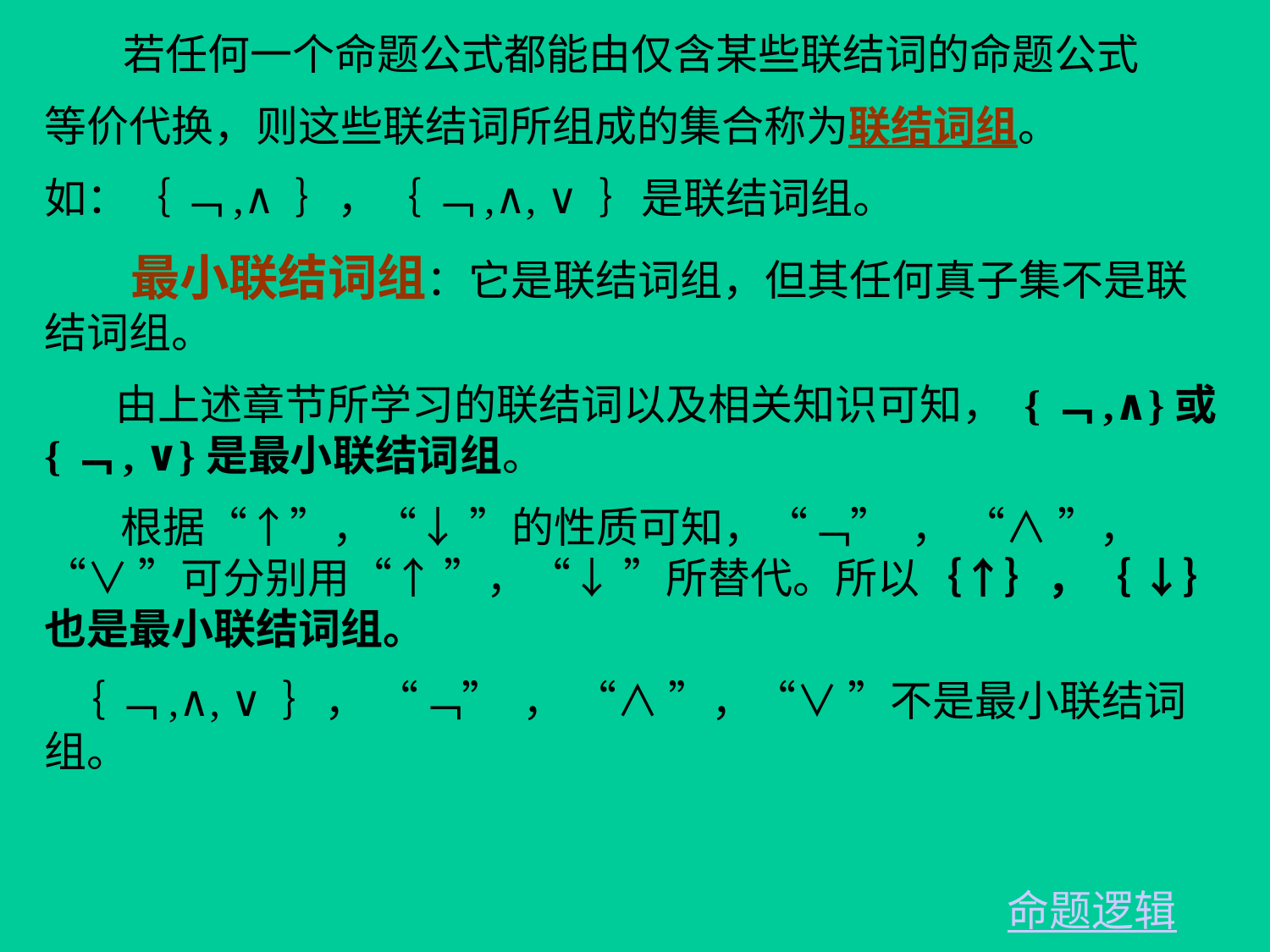

若任何一个命题公式都能由仅含某些联结词的命题公式
等价代换，则这些联结词所组成的集合称为联结词组。
如：｛ ﹁,∧ ｝，｛ ﹁,∧, ∨ ｝是联结词组。
        最小联结词组：它是联结词组，但其任何真子集不是联结词组。
        由上述章节所学习的联结词以及相关知识可知， {﹁,∧}或{﹁, ∨}是最小联结词组。
       根据“↑”，“↓ ”的性质可知，“﹁”  ， “∧ ”，“∨ ”可分别用“↑ ”，“↓ ”所替代。所以｛↑｝，｛ ↓｝也是最小联结词组。
 ｛ ﹁,∧, ∨ ｝， “﹁”  ， “∧ ”，“∨ ”不是最小联结词组。
命题逻辑